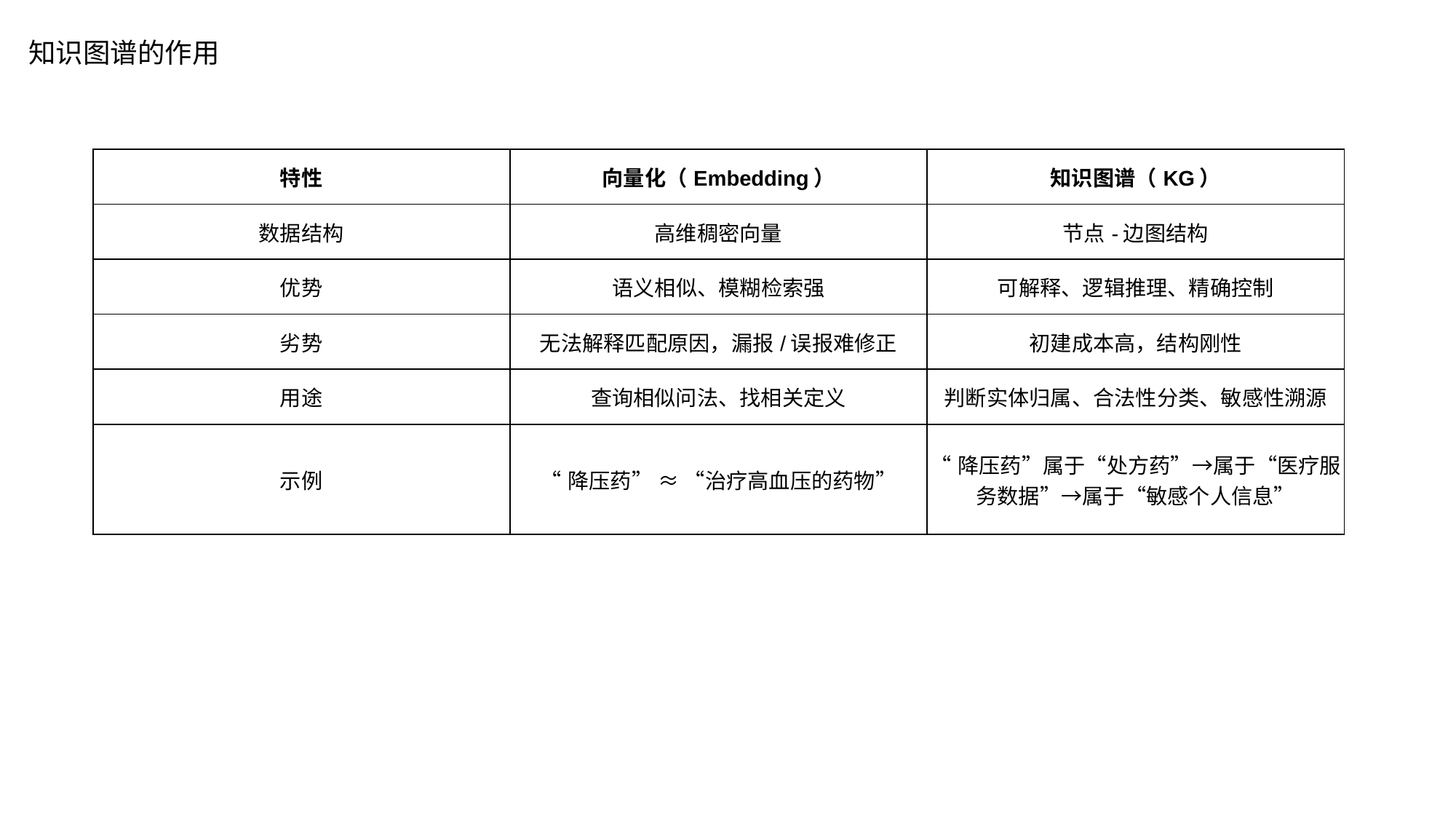

知识图谱的作用
| 特性 | 向量化（Embedding） | 知识图谱（KG） |
| --- | --- | --- |
| 数据结构 | 高维稠密向量 | 节点-边图结构 |
| 优势 | 语义相似、模糊检索强 | 可解释、逻辑推理、精确控制 |
| 劣势 | 无法解释匹配原因，漏报/误报难修正 | 初建成本高，结构刚性 |
| 用途 | 查询相似问法、找相关定义 | 判断实体归属、合法性分类、敏感性溯源 |
| 示例 | “降压药” ≈ “治疗高血压的药物” | “降压药”属于“处方药”→属于“医疗服务数据”→属于“敏感个人信息” |